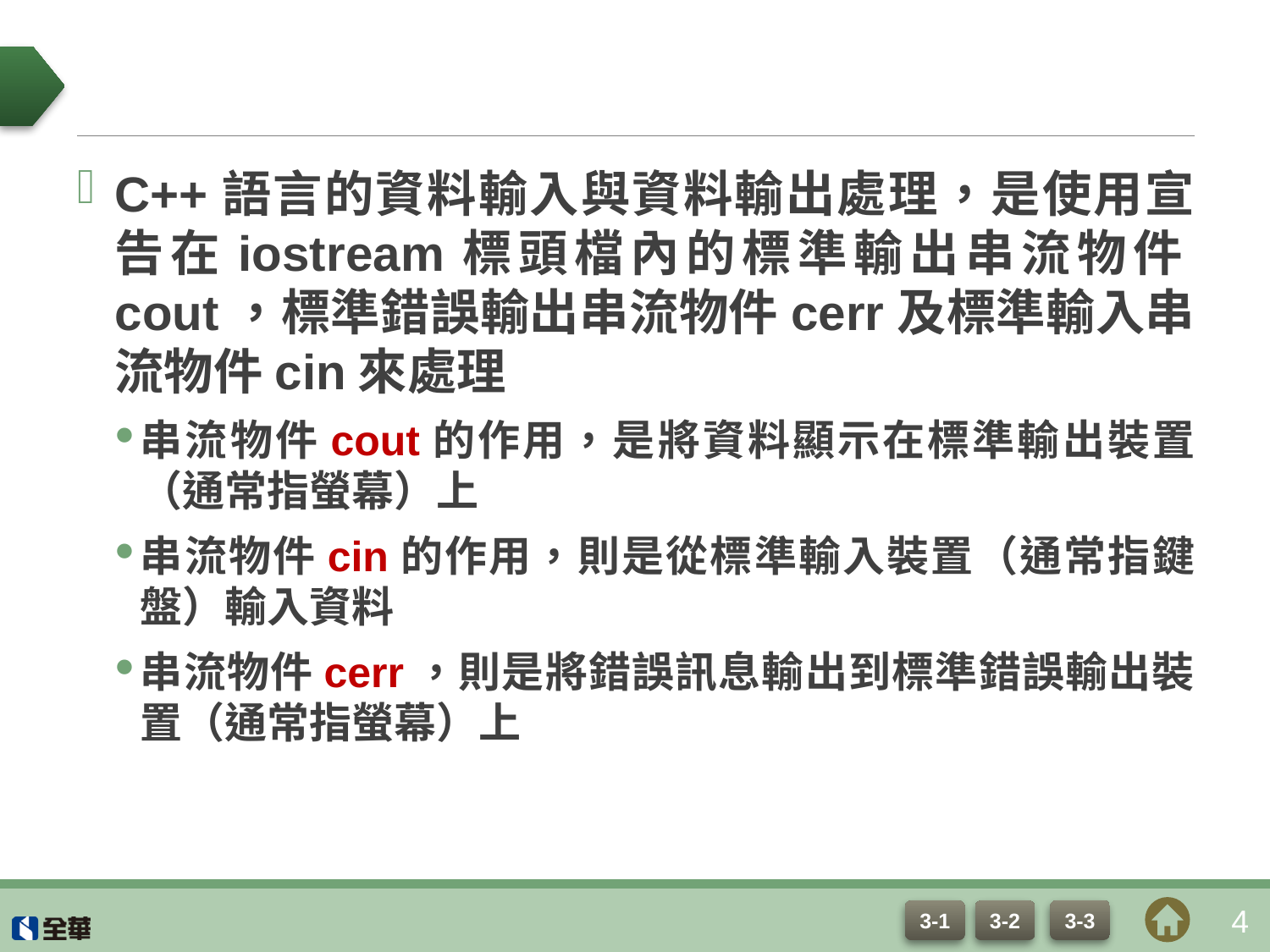

#
C++語言的資料輸入與資料輸出處理，是使用宣告在iostream標頭檔內的標準輸出串流物件cout，標準錯誤輸出串流物件cerr及標準輸入串流物件cin來處理
串流物件cout的作用，是將資料顯示在標準輸出裝置（通常指螢幕）上
串流物件cin的作用，則是從標準輸入裝置（通常指鍵盤）輸入資料
串流物件cerr，則是將錯誤訊息輸出到標準錯誤輸出裝置（通常指螢幕）上

4